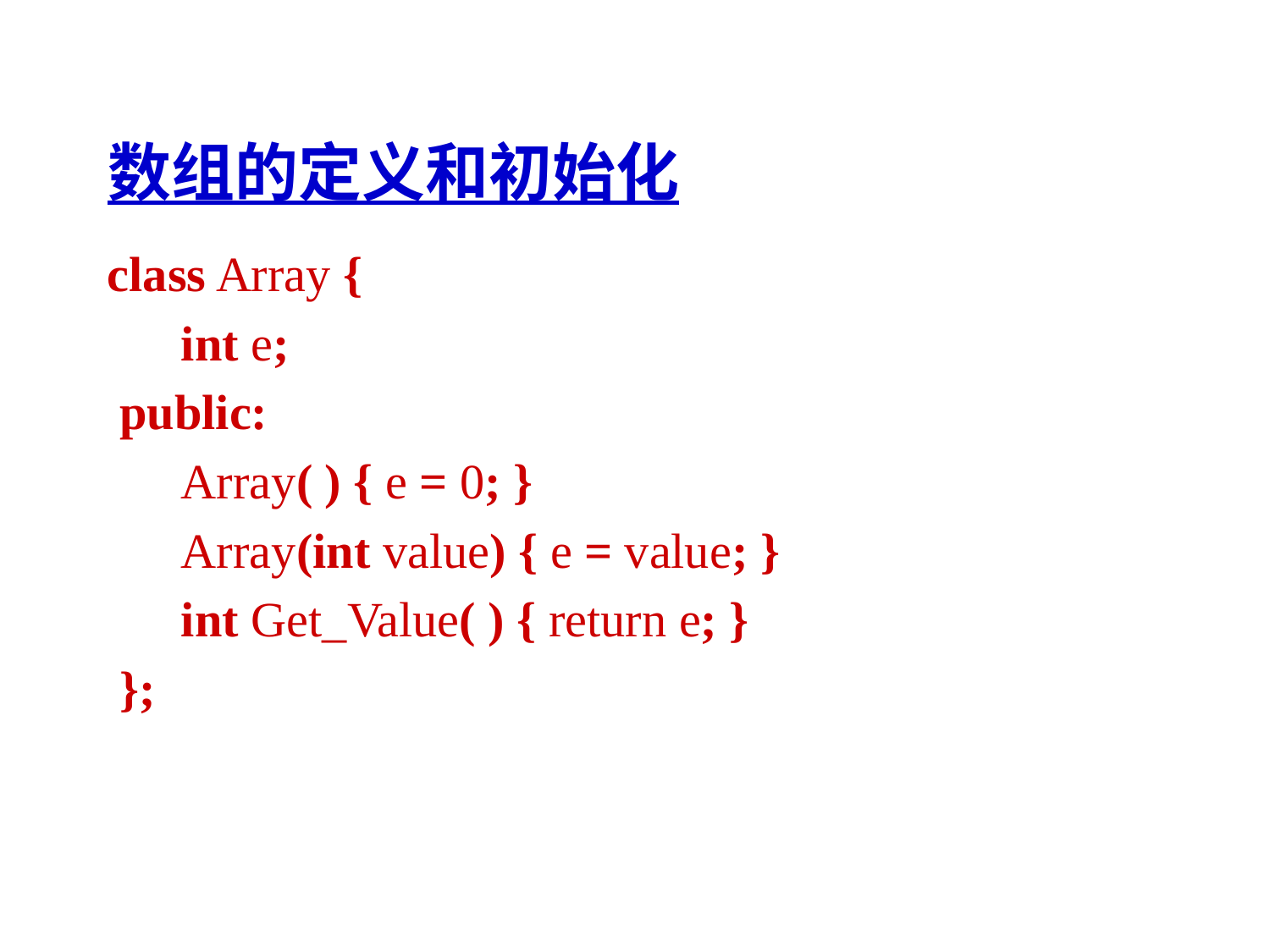

数组的定义和初始化
class Array {
      int e;
 public:
      Array( ) { e = 0; }
      Array(int value) { e = value; }
      int Get_Value( ) { return e; }
 };
7